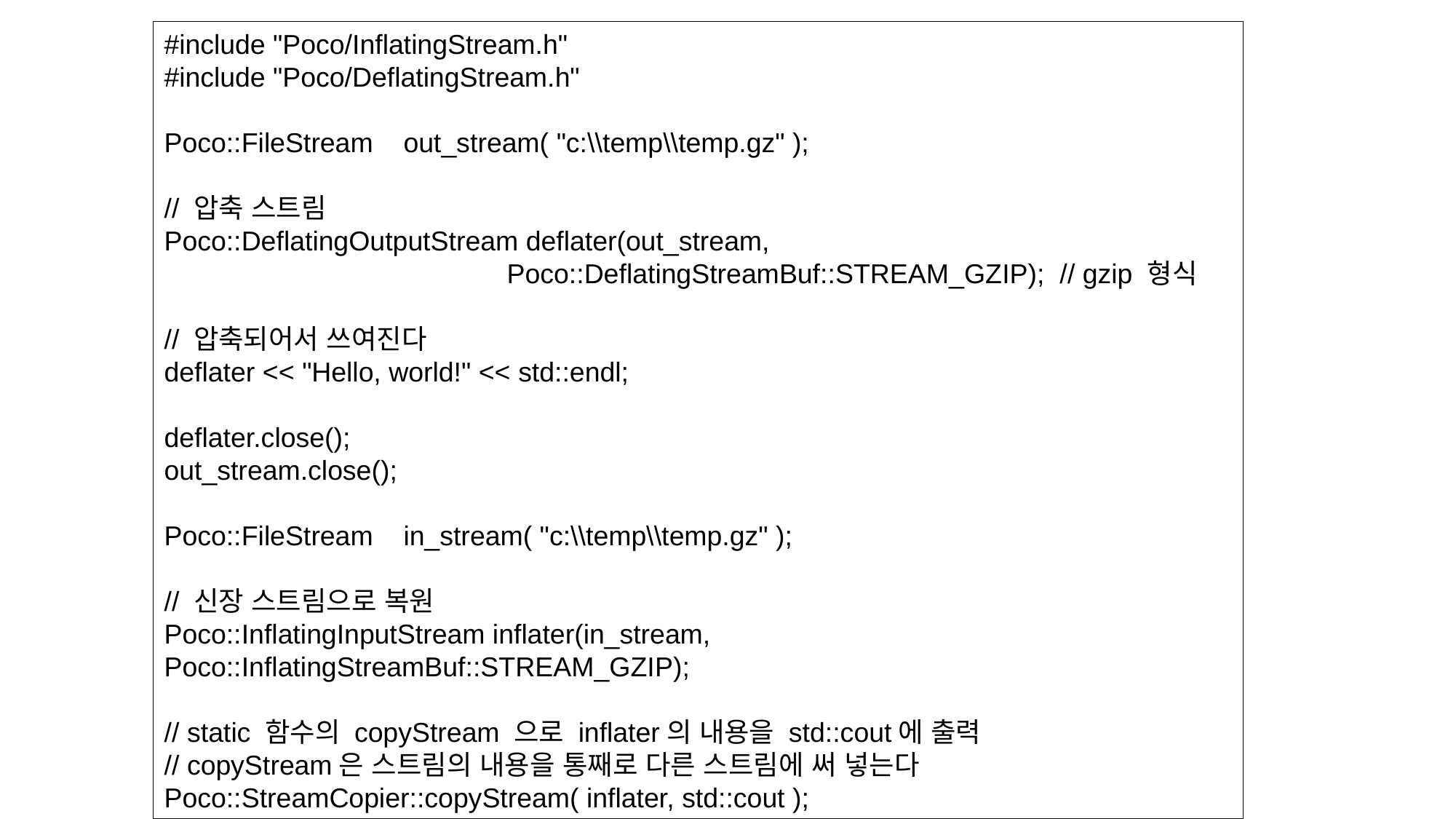

#include "Poco/InflatingStream.h"
#include "Poco/DeflatingStream.h"

Poco::FileStream    out_stream( "c:\\temp\\temp.gz" );

// 압축 스트림
Poco::DeflatingOutputStream deflater(out_stream,
			  Poco::DeflatingStreamBuf::STREAM_GZIP);  // gzip 형식

// 압축되어서 쓰여진다
deflater << "Hello, world!" << std::endl;

deflater.close();
out_stream.close();

Poco::FileStream    in_stream( "c:\\temp\\temp.gz" );

// 신장 스트림으로 복원
Poco::InflatingInputStream inflater(in_stream, Poco::InflatingStreamBuf::STREAM_GZIP);

// static 함수의 copyStream 으로 inflater의 내용을 std::cout에 출력
// copyStream은 스트림의 내용을 통째로 다른 스트림에 써 넣는다
Poco::StreamCopier::copyStream( inflater, std::cout );